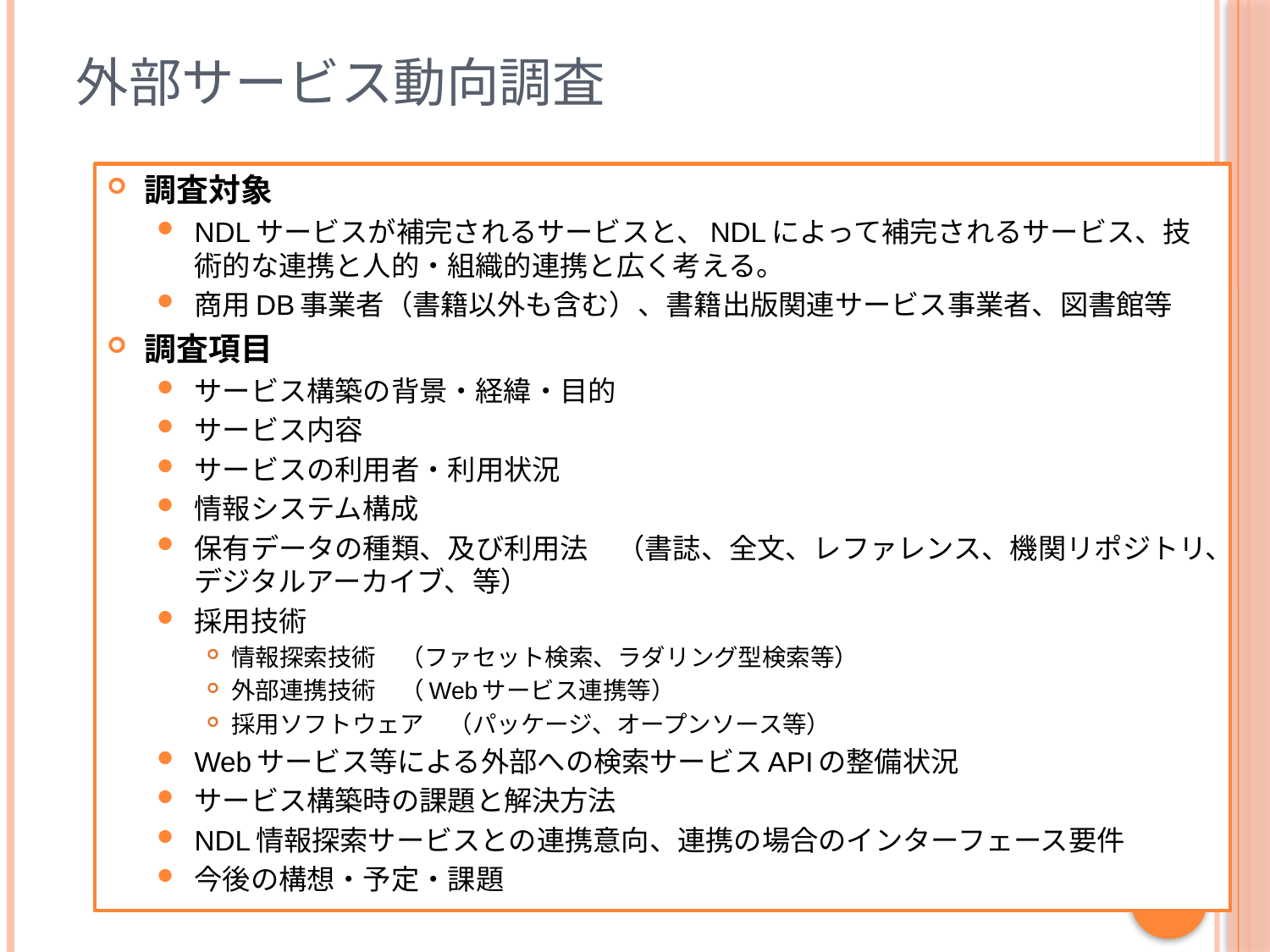

# 外部サービス動向調査
調査対象
NDLサービスが補完されるサービスと、NDLによって補完されるサービス、技術的な連携と人的・組織的連携と広く考える。
商用DB事業者（書籍以外も含む）、書籍出版関連サービス事業者、図書館等
調査項目
サービス構築の背景・経緯・目的
サービス内容
サービスの利用者・利用状況
情報システム構成
保有データの種類、及び利用法　（書誌、全文、レファレンス、機関リポジトリ、デジタルアーカイブ、等）
採用技術
情報探索技術　（ファセット検索、ラダリング型検索等）
外部連携技術　（Webサービス連携等）
採用ソフトウェア　（パッケージ、オープンソース等）
Webサービス等による外部への検索サービスAPIの整備状況
サービス構築時の課題と解決方法
NDL情報探索サービスとの連携意向、連携の場合のインターフェース要件
今後の構想・予定・課題
33